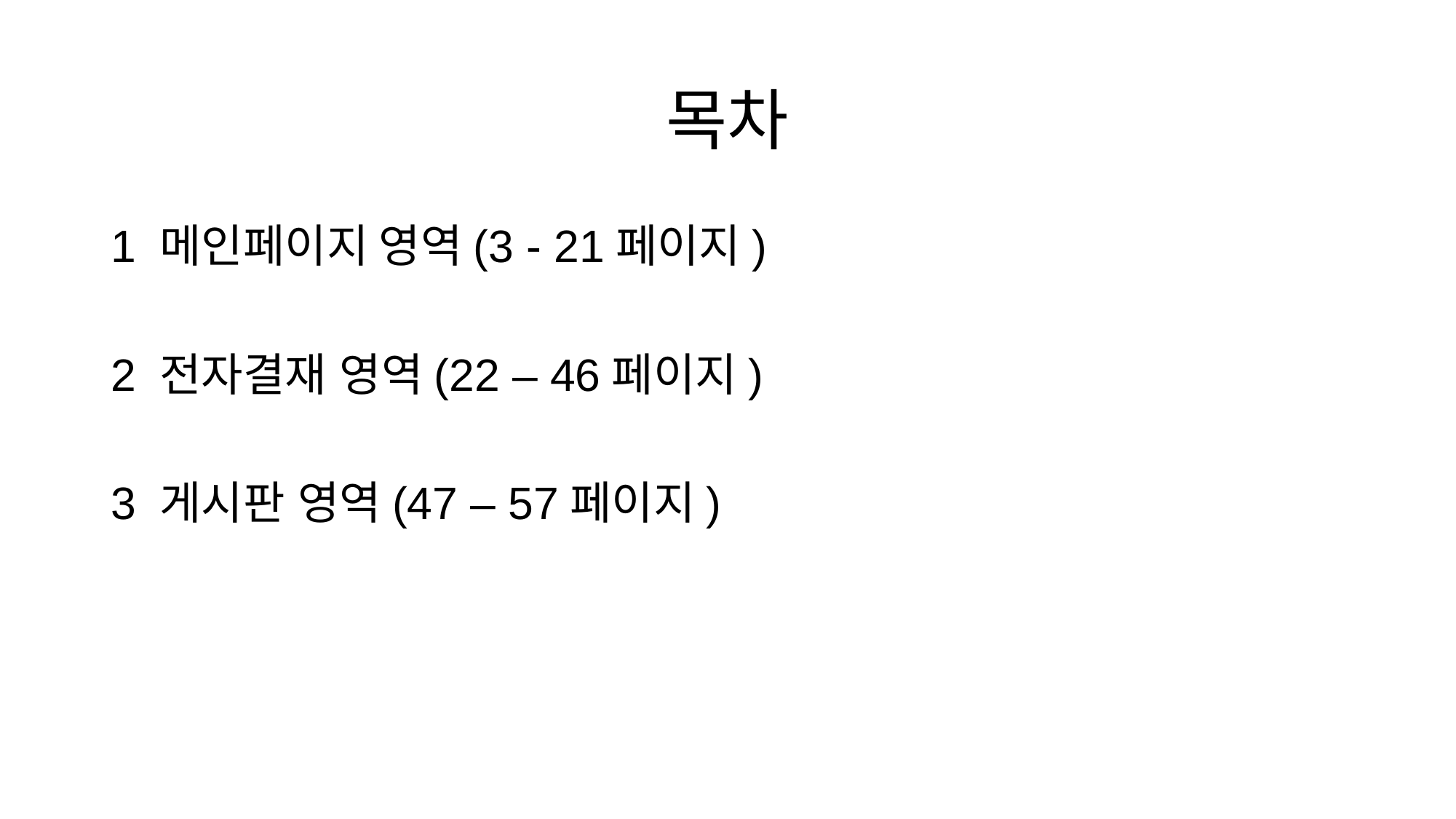

# 목차
1 메인페이지 영역(3 - 21페이지)

2 전자결재 영역(22 – 46페이지)

3 게시판 영역(47 – 57페이지)